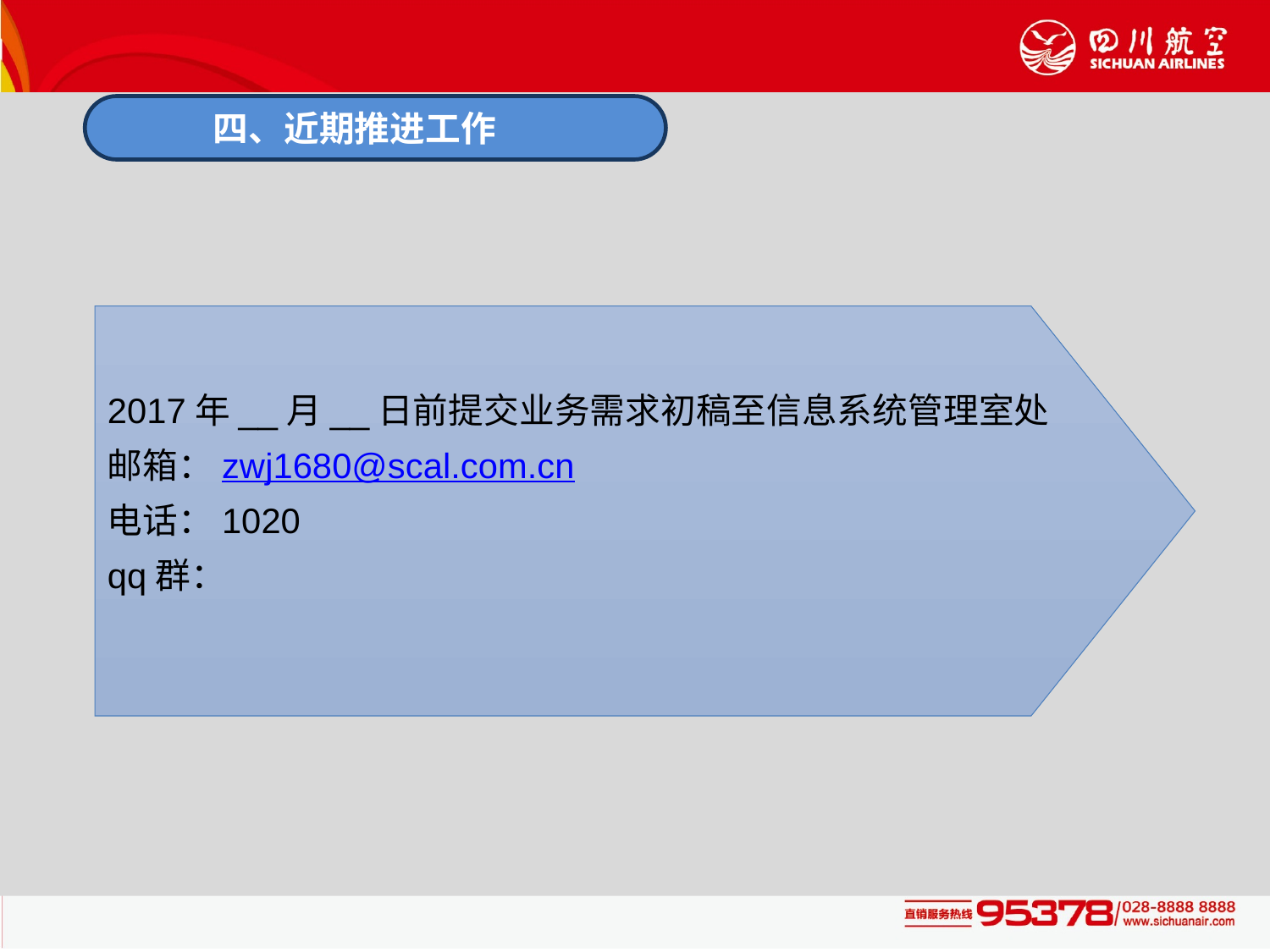

四、近期推进工作
2017年__月__日前提交业务需求初稿至信息系统管理室处
邮箱：zwj1680@scal.com.cn
电话：1020
qq群：